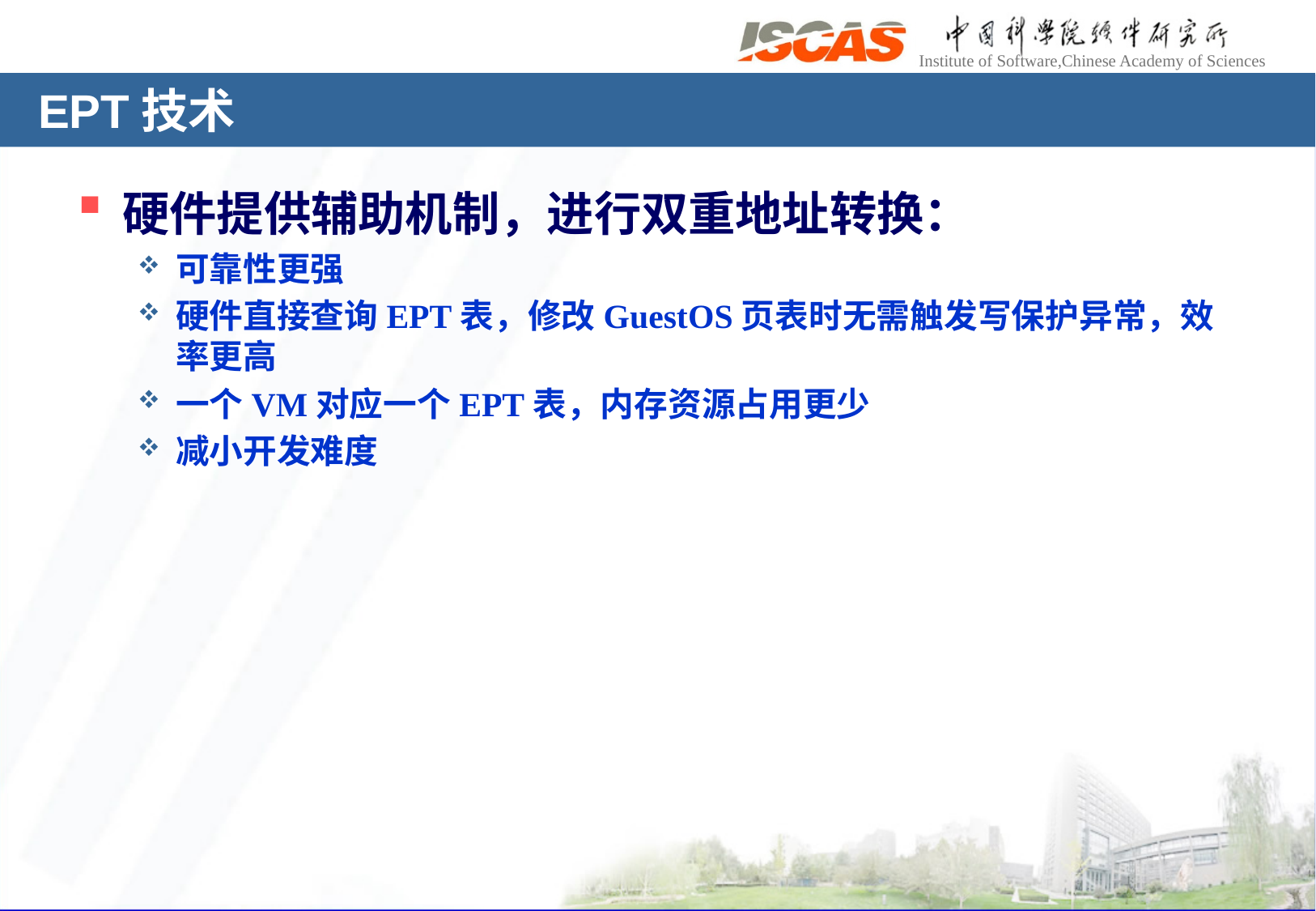

# EPT技术
硬件提供辅助机制，进行双重地址转换：
可靠性更强
硬件直接查询EPT表，修改GuestOS页表时无需触发写保护异常，效率更高
一个VM对应一个EPT表，内存资源占用更少
减小开发难度